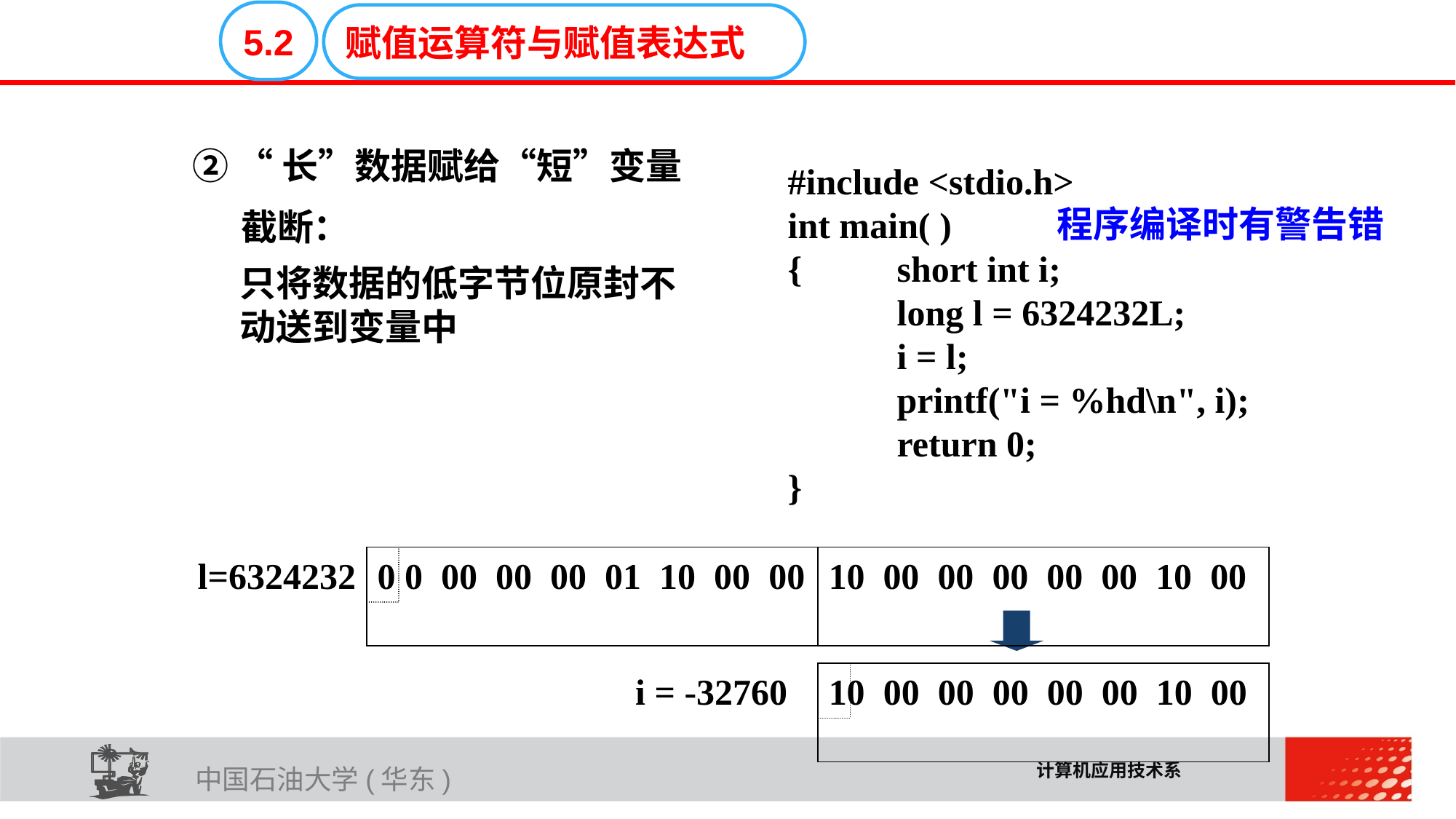

E6636B02012BD195C019CE06C16E30F4C33D02E32711A616D0819A1A3DEC08F98FFCE503BC41BA966B45D6F0472B73A72FC0F2BE2AA537FE6A04217657FCC2FDBF2DB6715F2B3FB871C24A61410
5.2
赋值运算符与赋值表达式
② “长”数据赋给“短”变量
#include <stdio.h>
int main( )
{	short int i;
	long l = 6324232L;
	i = l;
	printf("i = %hd\n", i);
            return 0;
}
程序编译时有警告错
截断：
只将数据的低字节位原封不动送到变量中
l=6324232
0
   0  00  00  00  01  10  00  00
10  00  00  00  00  00  10  00

i = -32760
  0  00  00  00  00  00  10  00
1
45